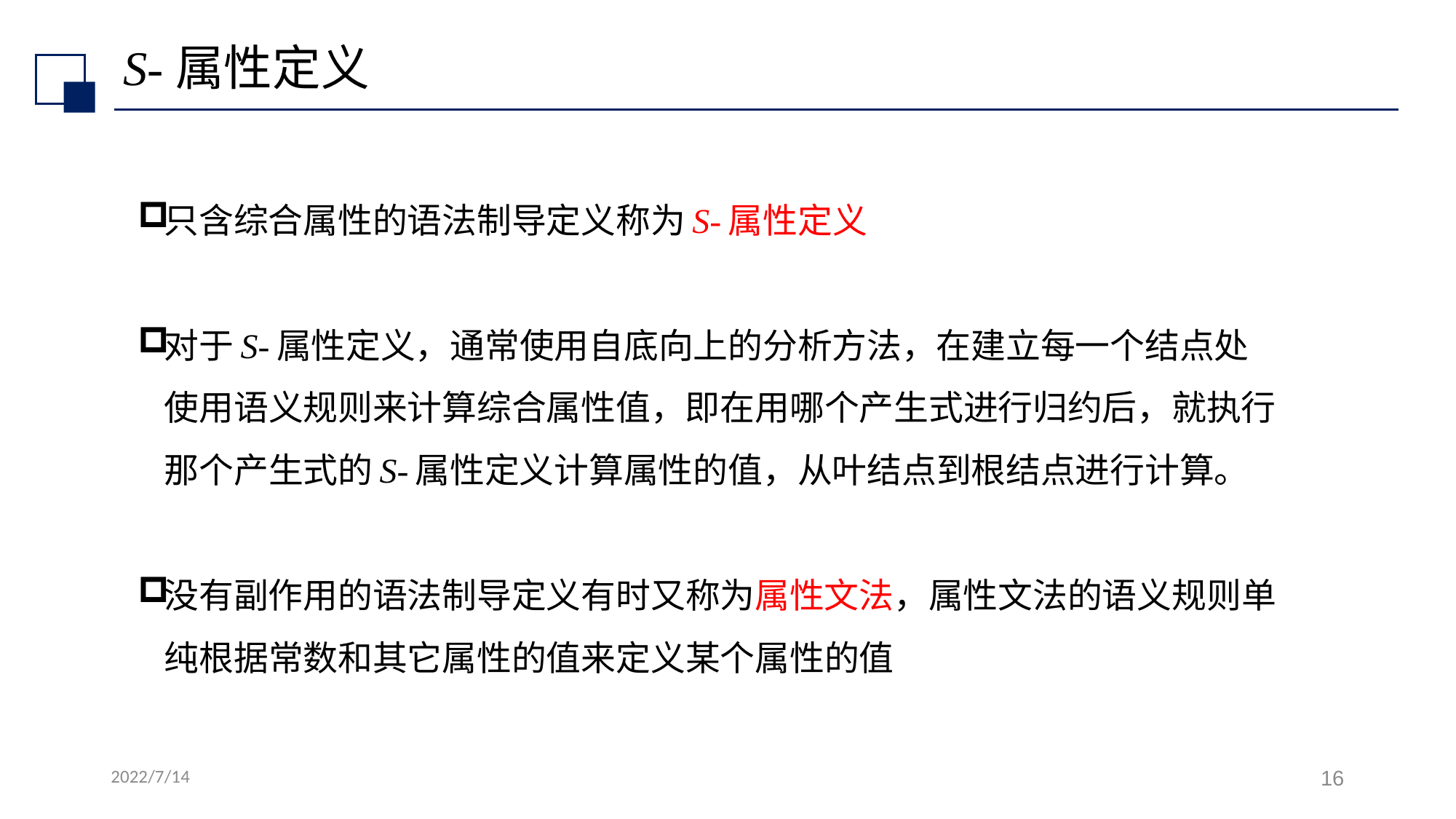

# S-属性定义
只含综合属性的语法制导定义称为S-属性定义

对于S-属性定义，通常使用自底向上的分析方法，在建立每一个结点处使用语义规则来计算综合属性值，即在用哪个产生式进行归约后，就执行那个产生式的S-属性定义计算属性的值，从叶结点到根结点进行计算。

没有副作用的语法制导定义有时又称为属性文法，属性文法的语义规则单纯根据常数和其它属性的值来定义某个属性的值
2022/7/14
16